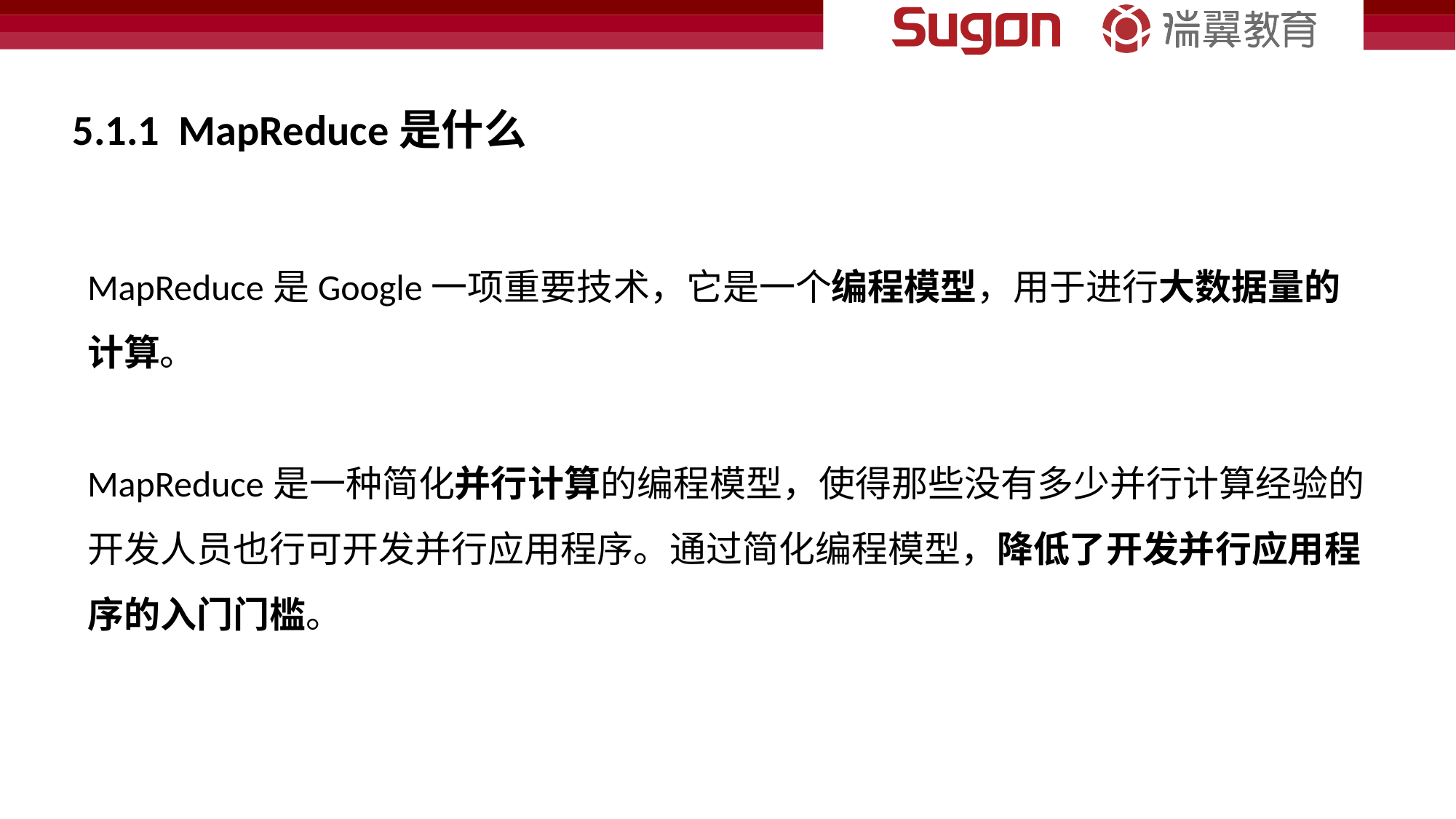

5.1.1  MapReduce是什么
MapReduce是Google一项重要技术，它是一个编程模型，用于进行大数据量的计算。

MapReduce是一种简化并行计算的编程模型，使得那些没有多少并行计算经验的开发人员也行可开发并行应用程序。通过简化编程模型，降低了开发并行应用程序的入门门槛。